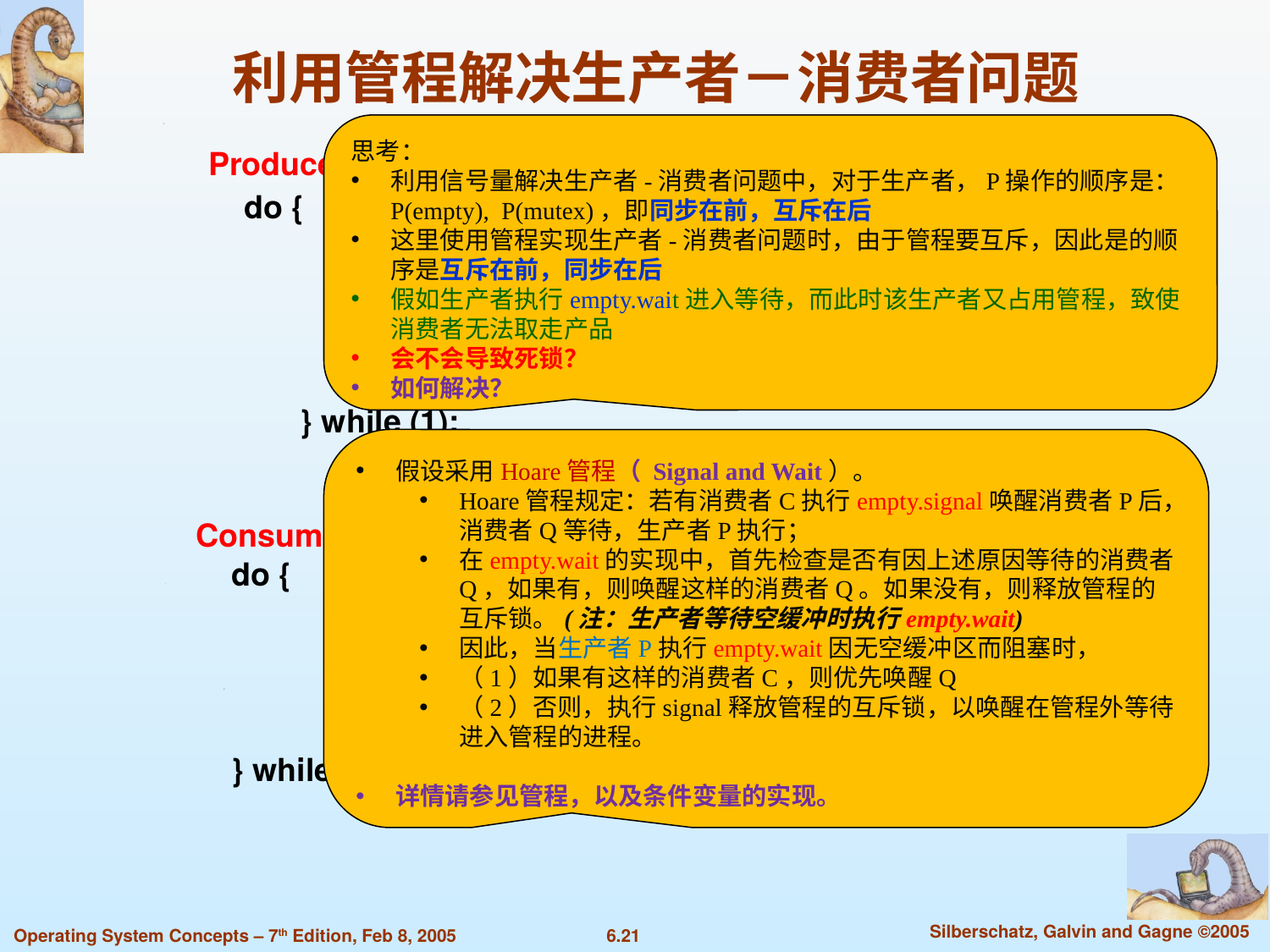

利用管程解决生产者－消费者问题
思考：
利用信号量解决生产者-消费者问题中，对于生产者，P操作的顺序是：P(empty),  P(mutex)，即同步在前，互斥在后
这里使用管程实现生产者-消费者问题时，由于管程要互斥，因此是的顺序是互斥在前，同步在后
假如生产者执行empty.wait进入等待，而此时该生产者又占用管程，致使消费者无法取走产品
会不会导致死锁？
如何解决？
Producer: //生产者
    do {
		…
		produce an item in nextp;
               pc.put(nextp);
		 …
	     } while (1);
假设采用Hoare管程（ Signal and Wait）。
Hoare管程规定：若有消费者C执行empty.signal唤醒消费者P后，消费者Q等待，生产者P执行；
在empty.wait的实现中，首先检查是否有因上述原因等待的消费者Q，如果有，则唤醒这样的消费者Q。如果没有，则释放管程的互斥锁。(注：生产者等待空缓冲时执行empty.wait)
因此，当生产者P执行empty.wait因无空缓冲区而阻塞时，
（1）如果有这样的消费者C，则优先唤醒Q
（2）否则，执行signal释放管程的互斥锁，以唤醒在管程外等待进入管程的进程。

详情请参见管程，以及条件变量的实现。
Consumer:   //消费者
    do {
		…
		 nextc=pc.get();
               consumer the item in nextc;
		 …
    } while (1);